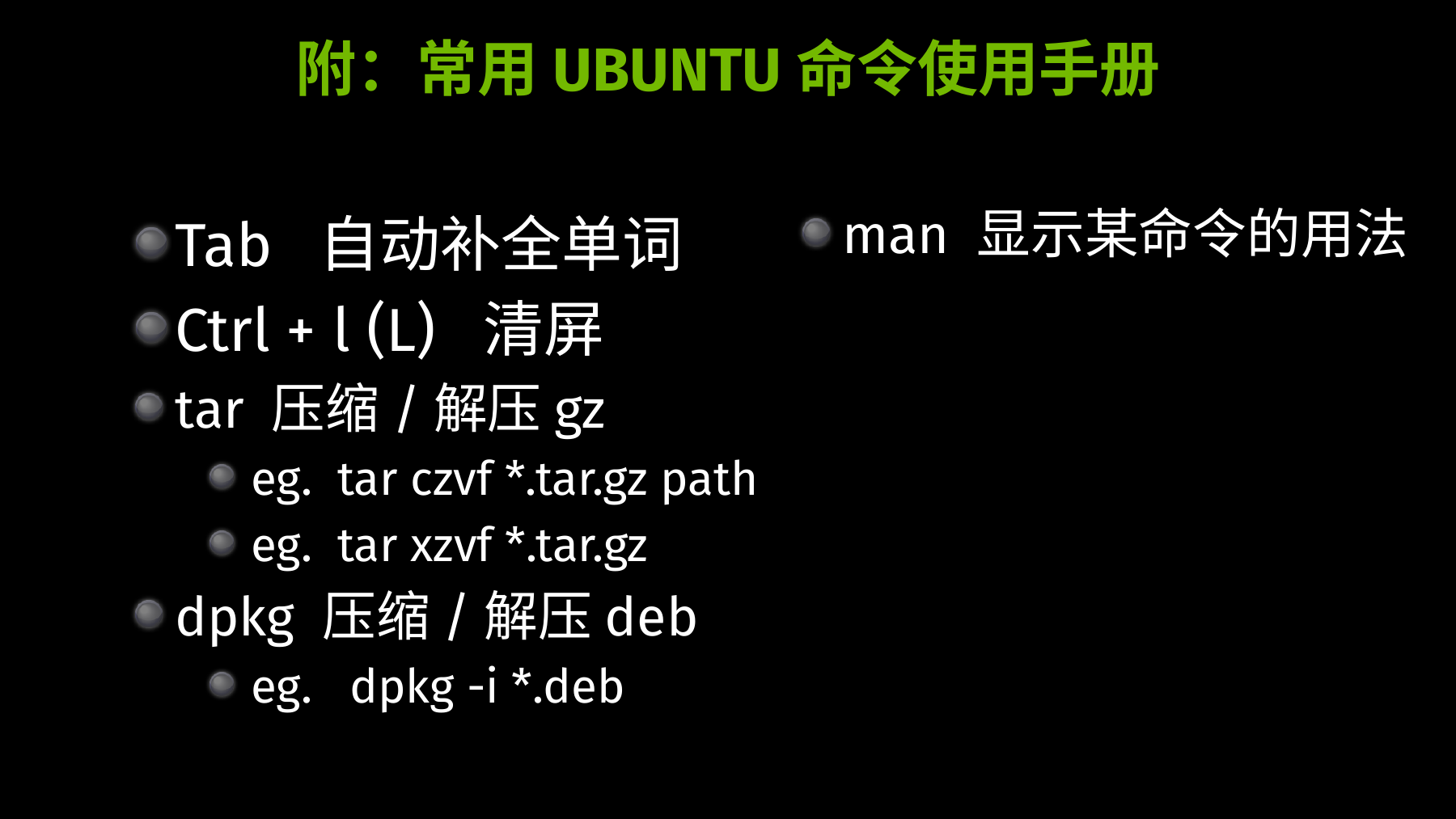

# 附：常用UBUNTU命令使用手册
man 显示某命令的用法

Tab  自动补全单词
Ctrl + l (L)  清屏
tar 压缩/解压gz
eg.  tar czvf *.tar.gz path
eg.  tar xzvf *.tar.gz
dpkg 压缩/解压deb
eg.   dpkg -i *.deb